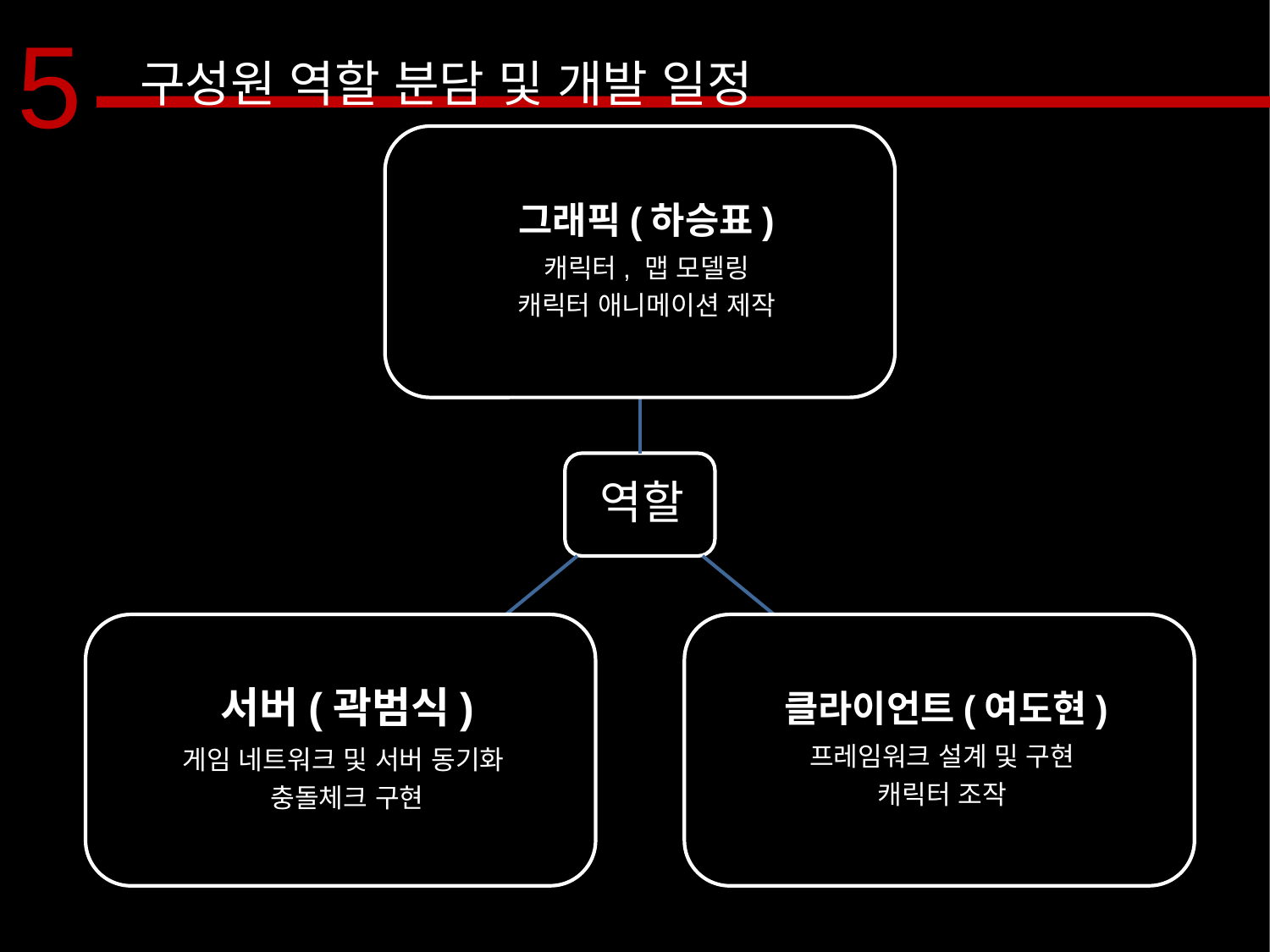

5
구성원 역할 분담 및 개발 일정

역할
그래픽(하승표)
캐릭터, 맵 모델링
캐릭터 애니메이션 제작
클라이언트(여도현)
프레임워크 설계 및 구현
캐릭터 조작
서버(곽범식)
게임 네트워크 및 서버 동기화
충돌체크 구현